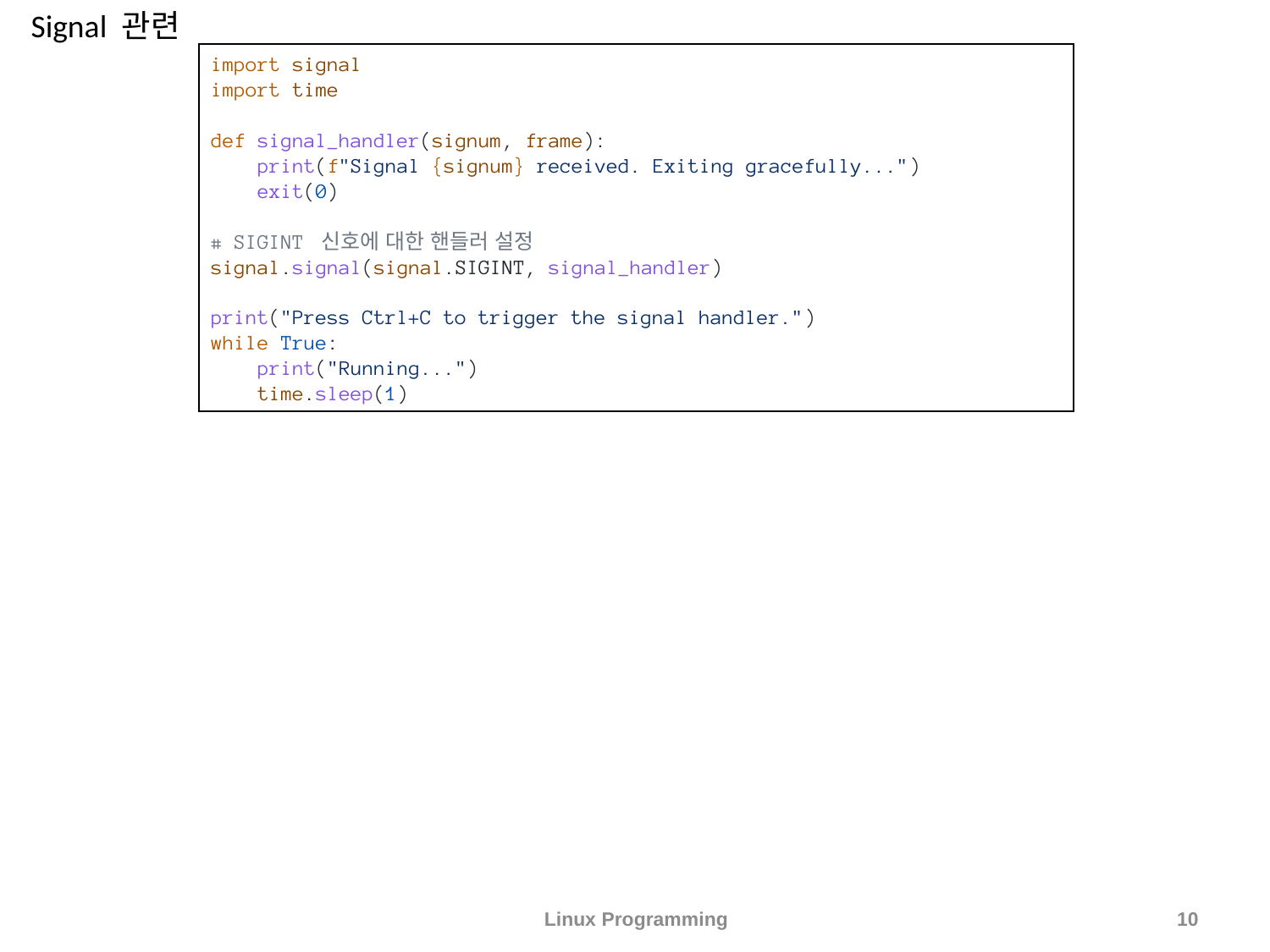

Signal 관련
import signal
import time
def signal_handler(signum, frame):
    print(f"Signal {signum} received. Exiting gracefully...")
    exit(0)
# SIGINT 신호에 대한 핸들러 설정
signal.signal(signal.SIGINT, signal_handler)
print("Press Ctrl+C to trigger the signal handler.")
while True:
    print("Running...")
    time.sleep(1)
Linux Programming
10